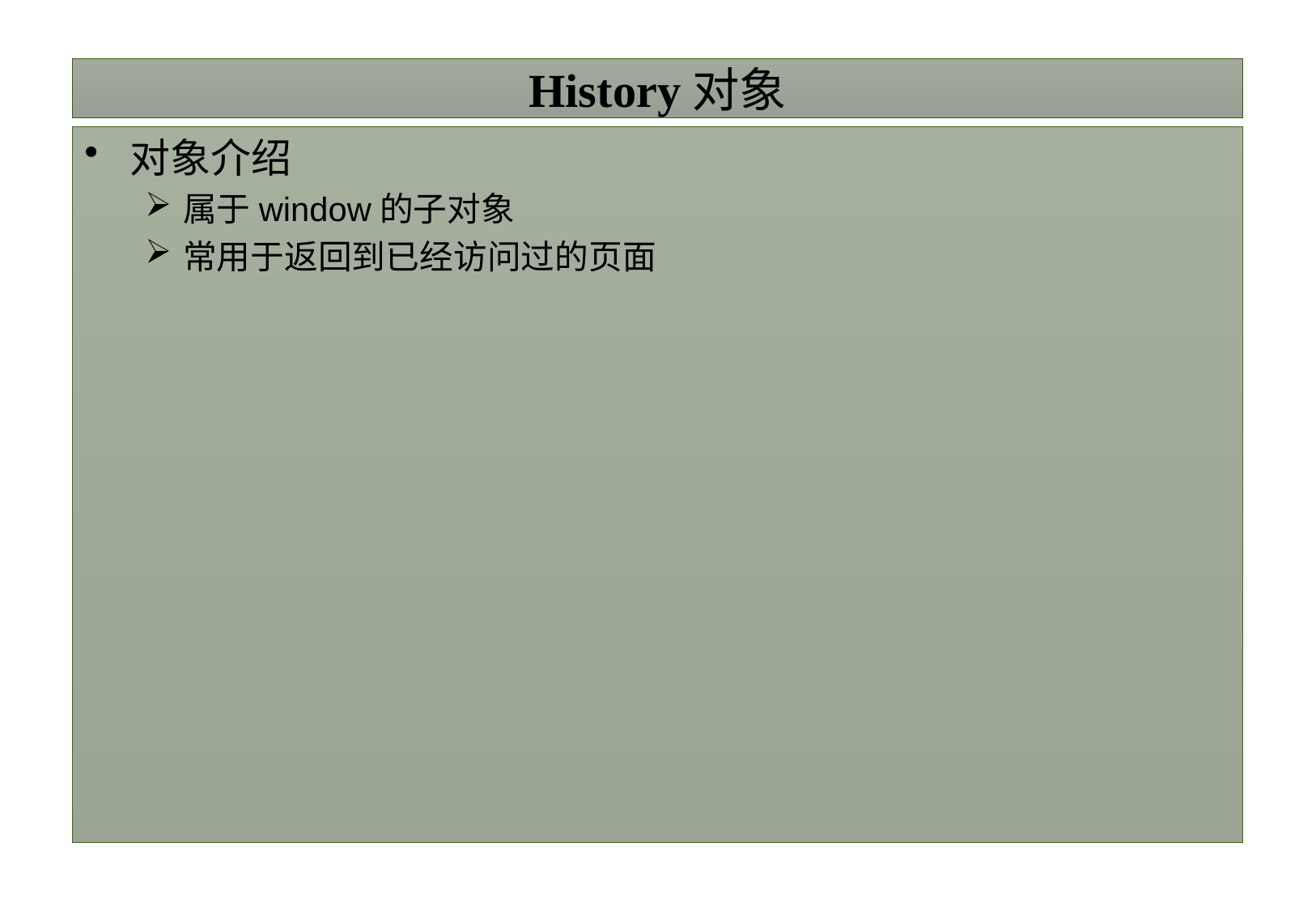

# History对象
对象介绍
属于window的子对象
常用于返回到已经访问过的页面
| 书写格式 | 功能说明 |
| --- | --- |
| history.length | 历史记录数 |
| history.back() | 返回上一页 |
| history.forward() | 前进一页 |
| history.go(num) | 前进或后退num页，num为0时表示页面刷新 |